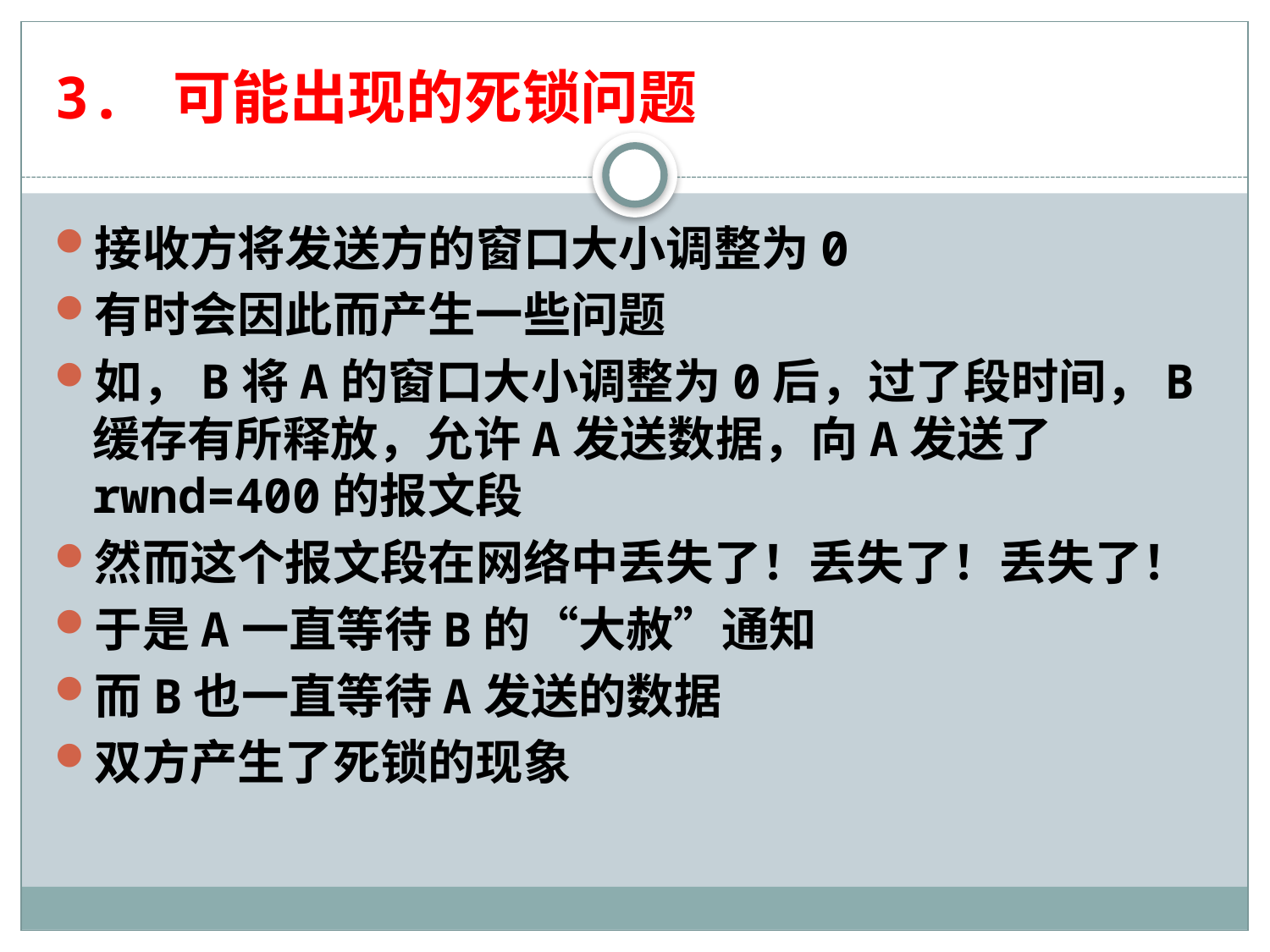

# 3. 可能出现的死锁问题
接收方将发送方的窗口大小调整为0
有时会因此而产生一些问题
如，B将A的窗口大小调整为0后，过了段时间，B缓存有所释放，允许A发送数据，向A发送了rwnd=400的报文段
然而这个报文段在网络中丢失了！丢失了！丢失了！
于是A一直等待B的“大赦”通知
而B也一直等待A发送的数据
双方产生了死锁的现象